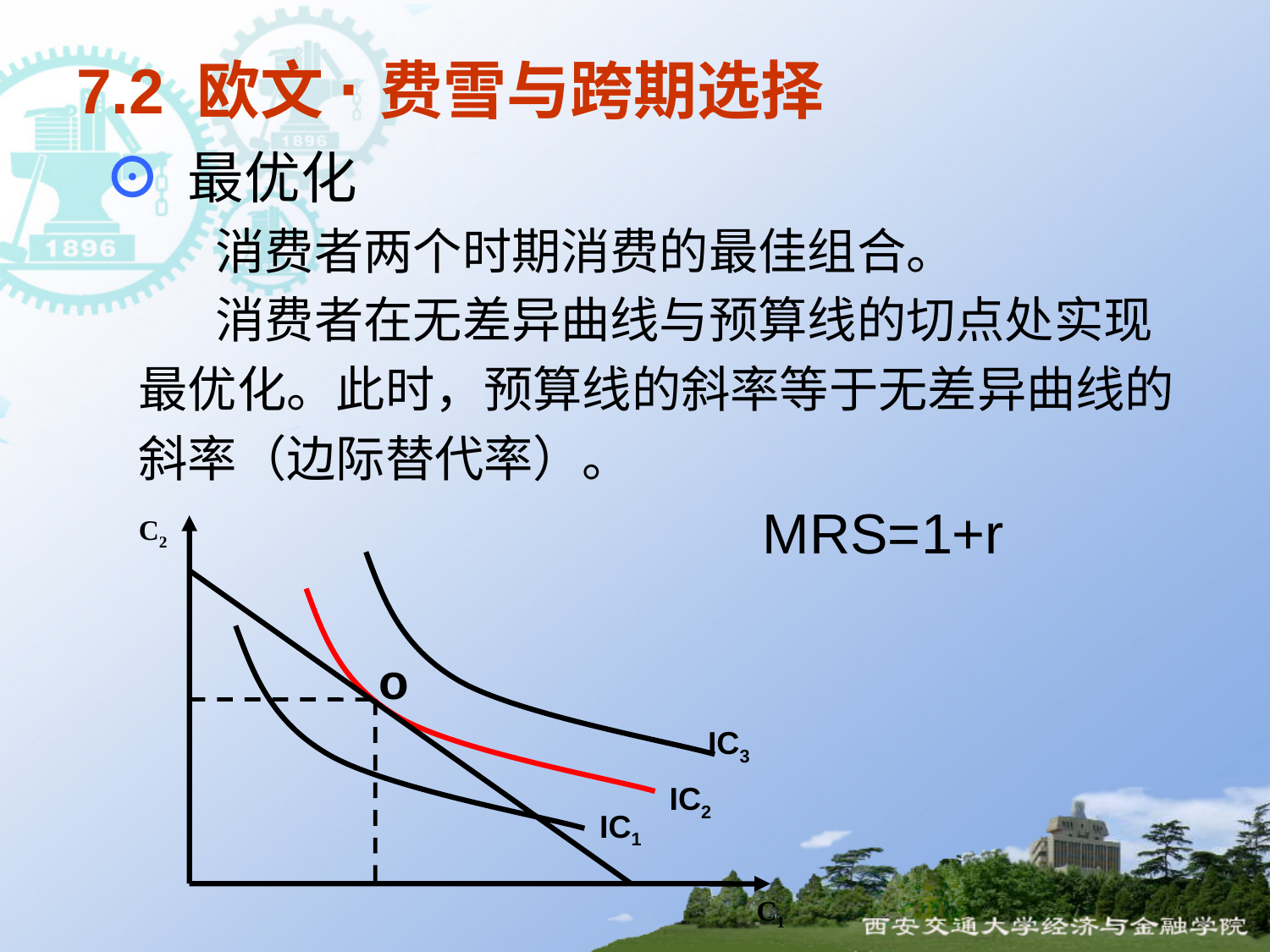

# 7.2 欧文·费雪与跨期选择
⊙ 最优化
         消费者两个时期消费的最佳组合。
         消费者在无差异曲线与预算线的切点处实现
  最优化。此时，预算线的斜率等于无差异曲线的
  斜率（边际替代率）。
                                          MRS=1+r

C2

o

IC3
IC2
IC1
 C1